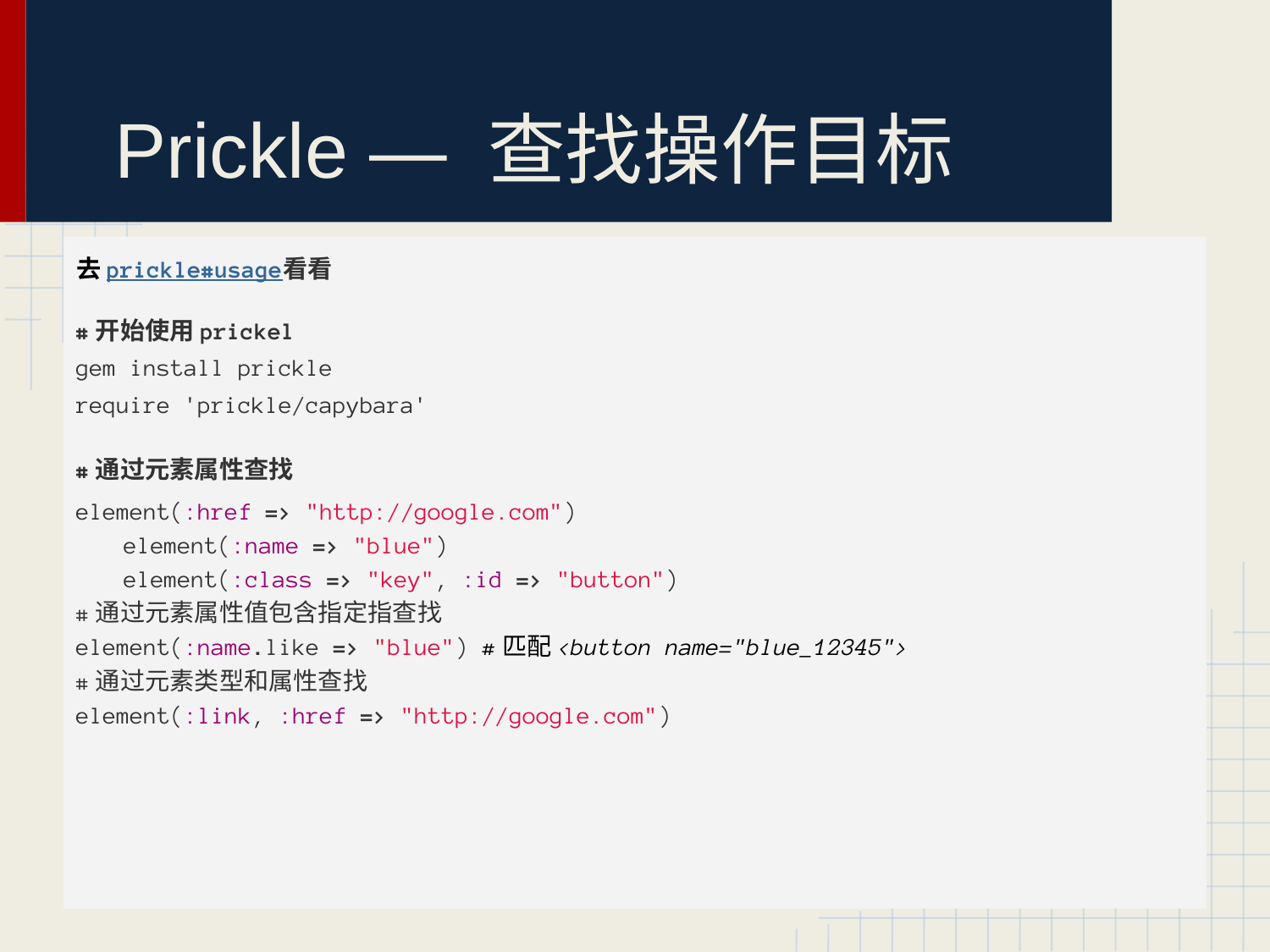

# Prickle — 查找操作目标
去prickle#usage看看
#开始使用prickel
gem install prickle
require 'prickle/capybara'
#通过元素属性查找
element(:href => "http://google.com")
element(:name => "blue")
element(:class => "key", :id => "button")
#通过元素属性值包含指定指查找
element(:name.like => "blue") #匹配<button name="blue_12345">
#通过元素类型和属性查找
element(:link, :href => "http://google.com")